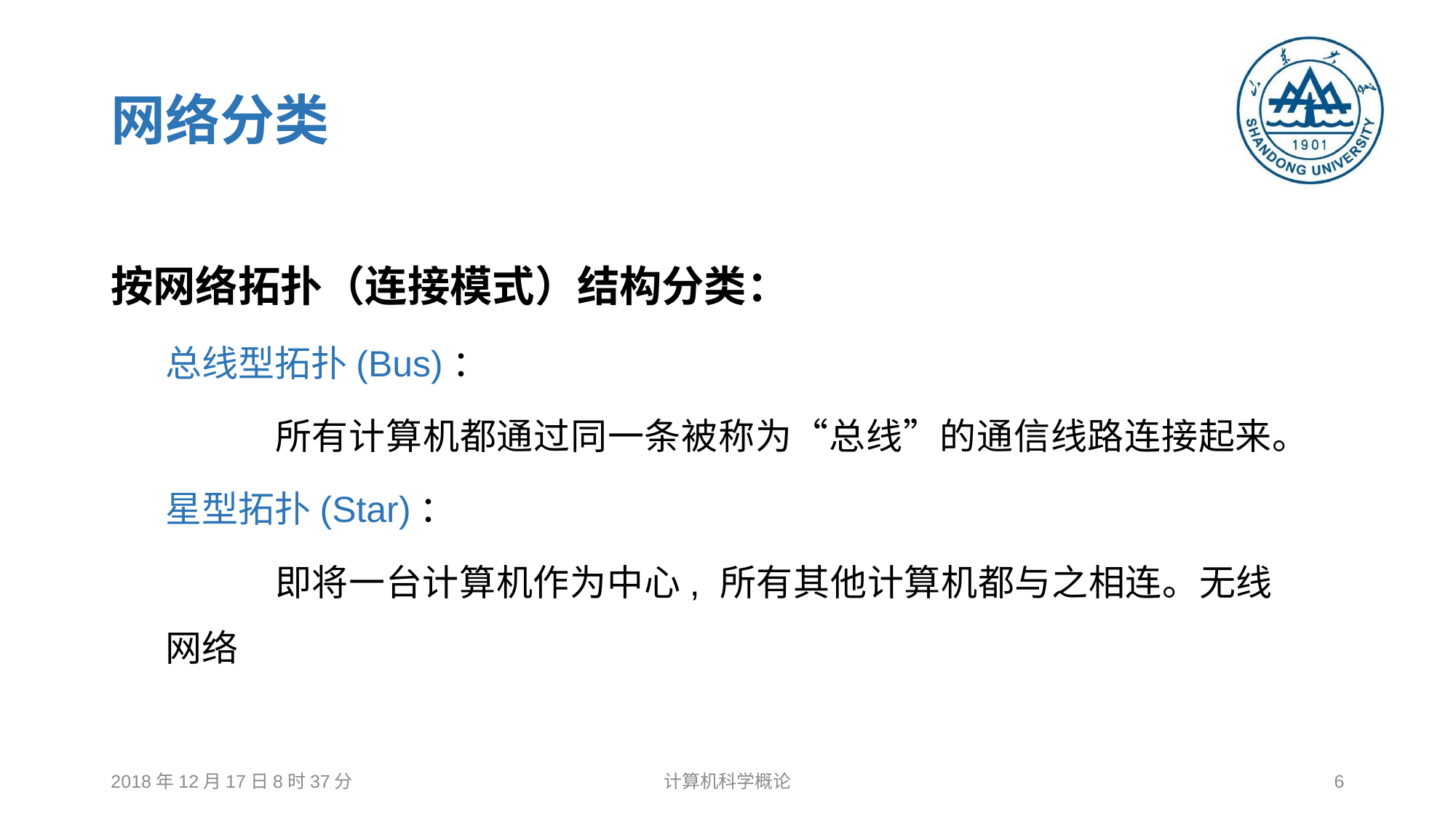

# 网络分类
按网络拓扑（连接模式）结构分类：
总线型拓扑(Bus)：
	所有计算机都通过同一条被称为“总线”的通信线路连接起来。
星型拓扑(Star)：
	即将一台计算机作为中心, 所有其他计算机都与之相连。无线网络
2018年12月17日8时37分
计算机科学概论
6